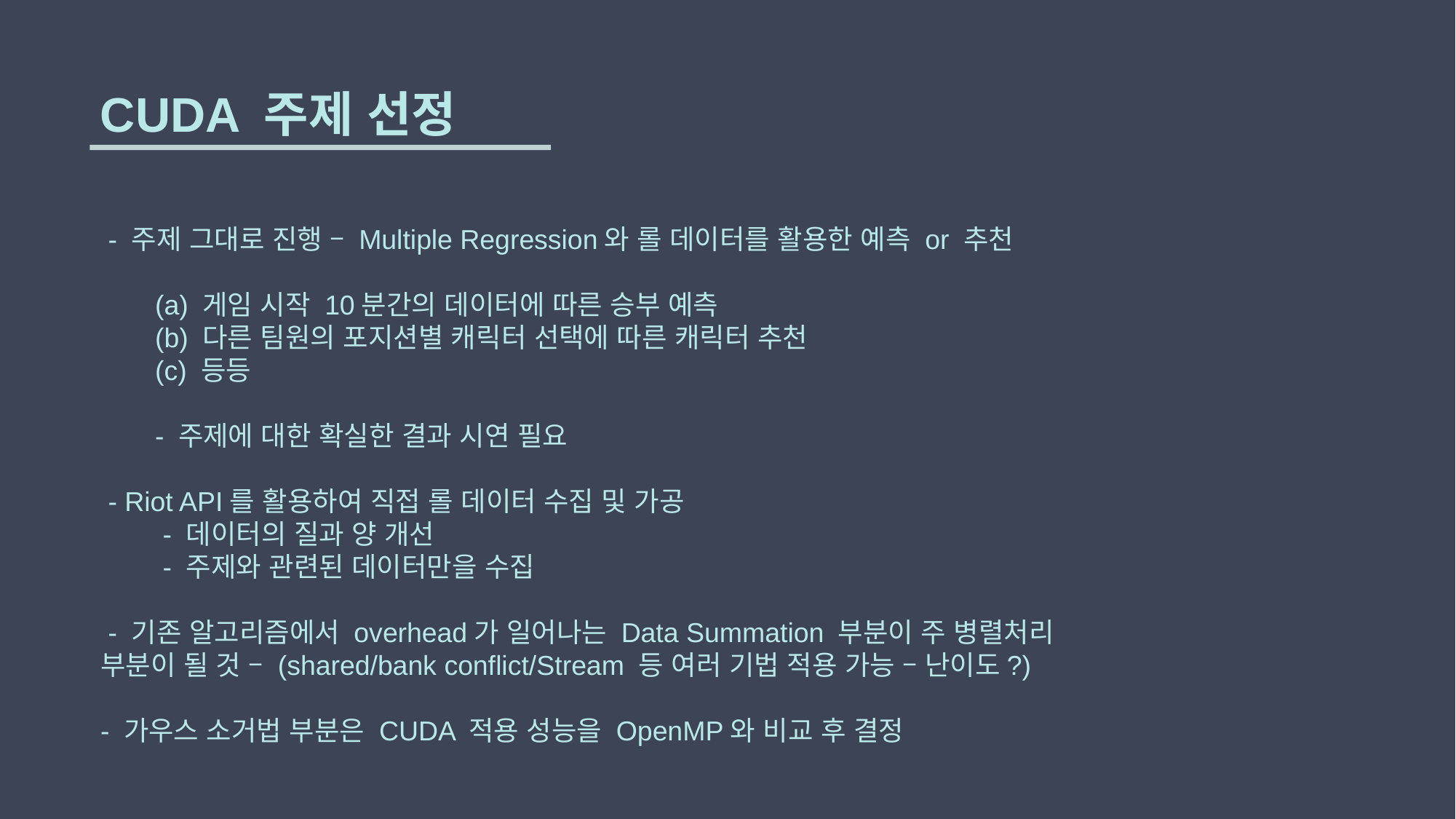

CUDA 주제 선정

 - 주제 그대로 진행 – Multiple Regression와 롤 데이터를 활용한 예측 or 추천

(a) 게임 시작 10분간의 데이터에 따른 승부 예측
(b) 다른 팀원의 포지션별 캐릭터 선택에 따른 캐릭터 추천
(c) 등등

- 주제에 대한 확실한 결과 시연 필요

 - Riot API를 활용하여 직접 롤 데이터 수집 및 가공
 - 데이터의 질과 양 개선
 - 주제와 관련된 데이터만을 수집

 - 기존 알고리즘에서 overhead가 일어나는 Data Summation 부분이 주 병렬처리 부분이 될 것 – (shared/bank conflict/Stream 등 여러 기법 적용 가능 – 난이도?)

- 가우스 소거법 부분은 CUDA 적용 성능을 OpenMP와 비교 후 결정